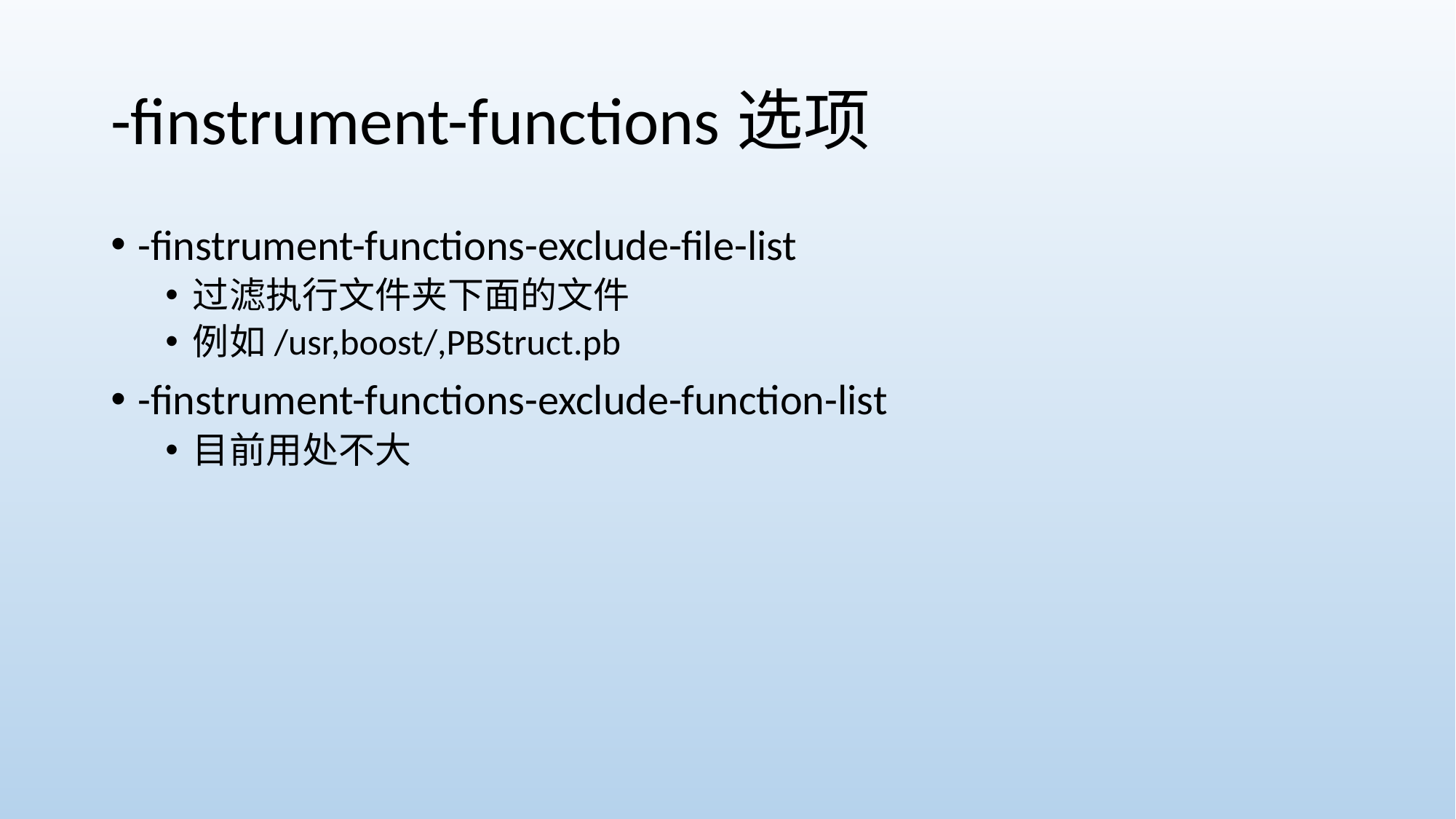

# -finstrument-functions选项
-finstrument-functions-exclude-file-list
过滤执行文件夹下面的文件
例如/usr,boost/,PBStruct.pb
-finstrument-functions-exclude-function-list
目前用处不大